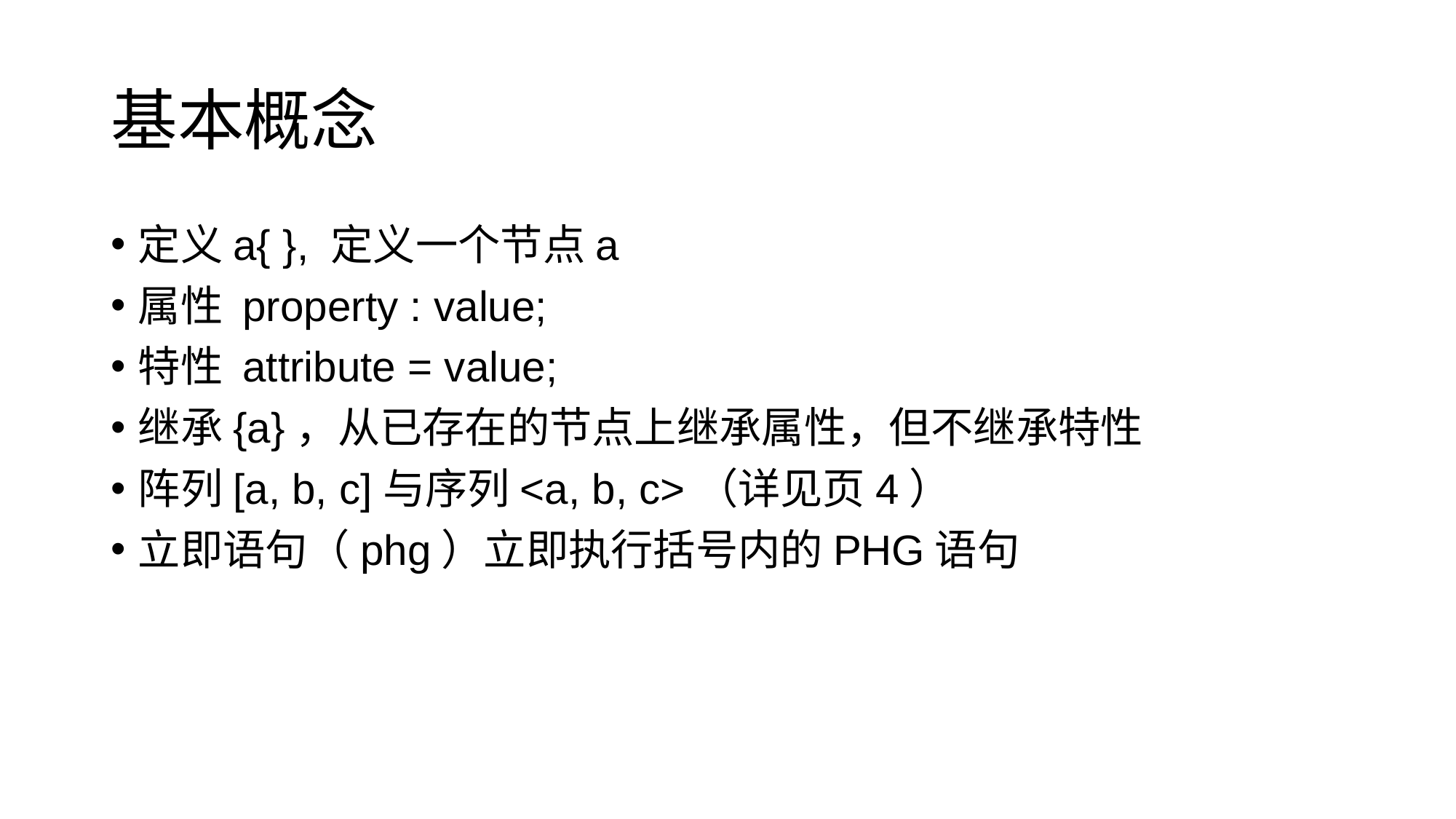

# 基本概念
定义a{ }, 定义一个节点a
属性 property : value;
特性 attribute = value;
继承{a}，从已存在的节点上继承属性，但不继承特性
阵列[a, b, c]与序列<a, b, c>（详见页4）
立即语句（phg）立即执行括号内的PHG语句